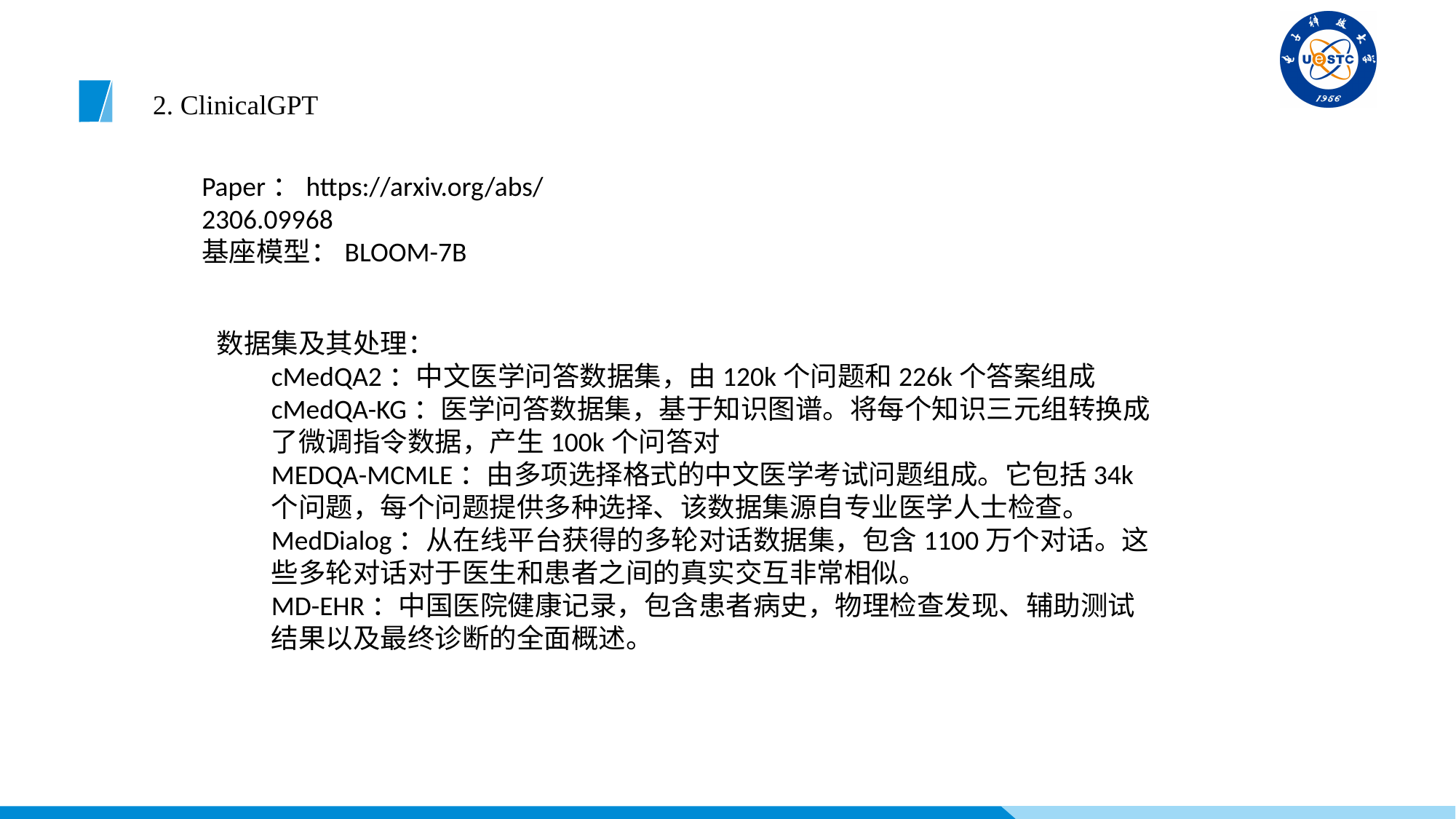

2. ClinicalGPT
Paper：https://arxiv.org/abs/2306.09968
基座模型：BLOOM-7B

数据集及其处理：
cMedQA2：中文医学问答数据集，由120k个问题和226k个答案组成
cMedQA-KG：医学问答数据集，基于知识图谱。将每个知识三元组转换成了微调指令数据，产生100k个问答对
MEDQA-MCMLE：由多项选择格式的中文医学考试问题组成。它包括34k个问题，每个问题提供多种选择、该数据集源自专业医学人士检查。
MedDialog：从在线平台获得的多轮对话数据集，包含1100万个对话。这些多轮对话对于医生和患者之间的真实交互非常相似。
MD-EHR：中国医院健康记录，包含患者病史，物理检查发现、辅助测试结果以及最终诊断的全面概述。